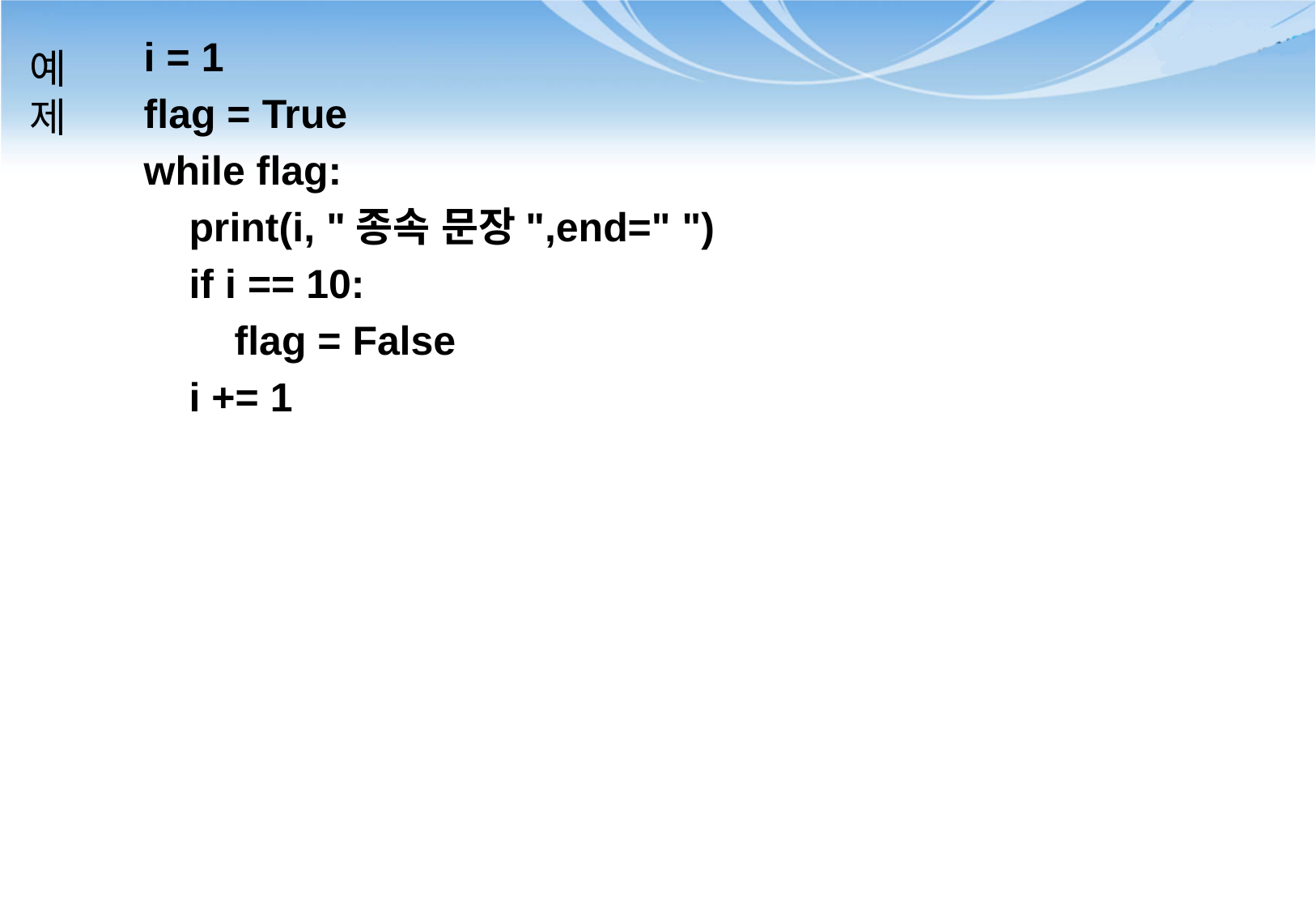

# 예 제
i = 1
flag = True
while flag:
    print(i, "종속 문장",end=" ")
    if i == 10:
        flag = False
    i += 1